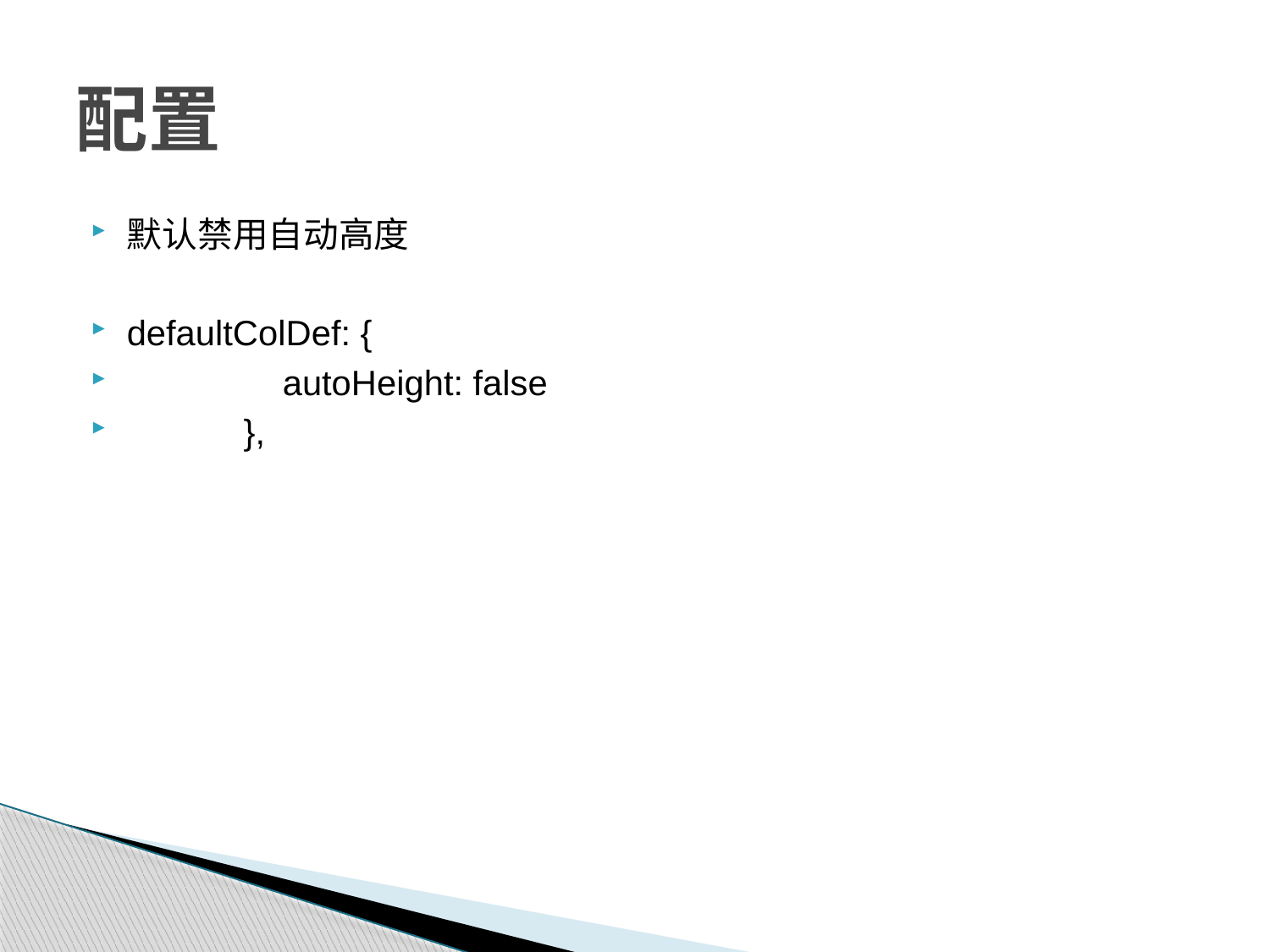

# 配置
默认禁用自动高度

defaultColDef: {
                autoHeight: false
            },